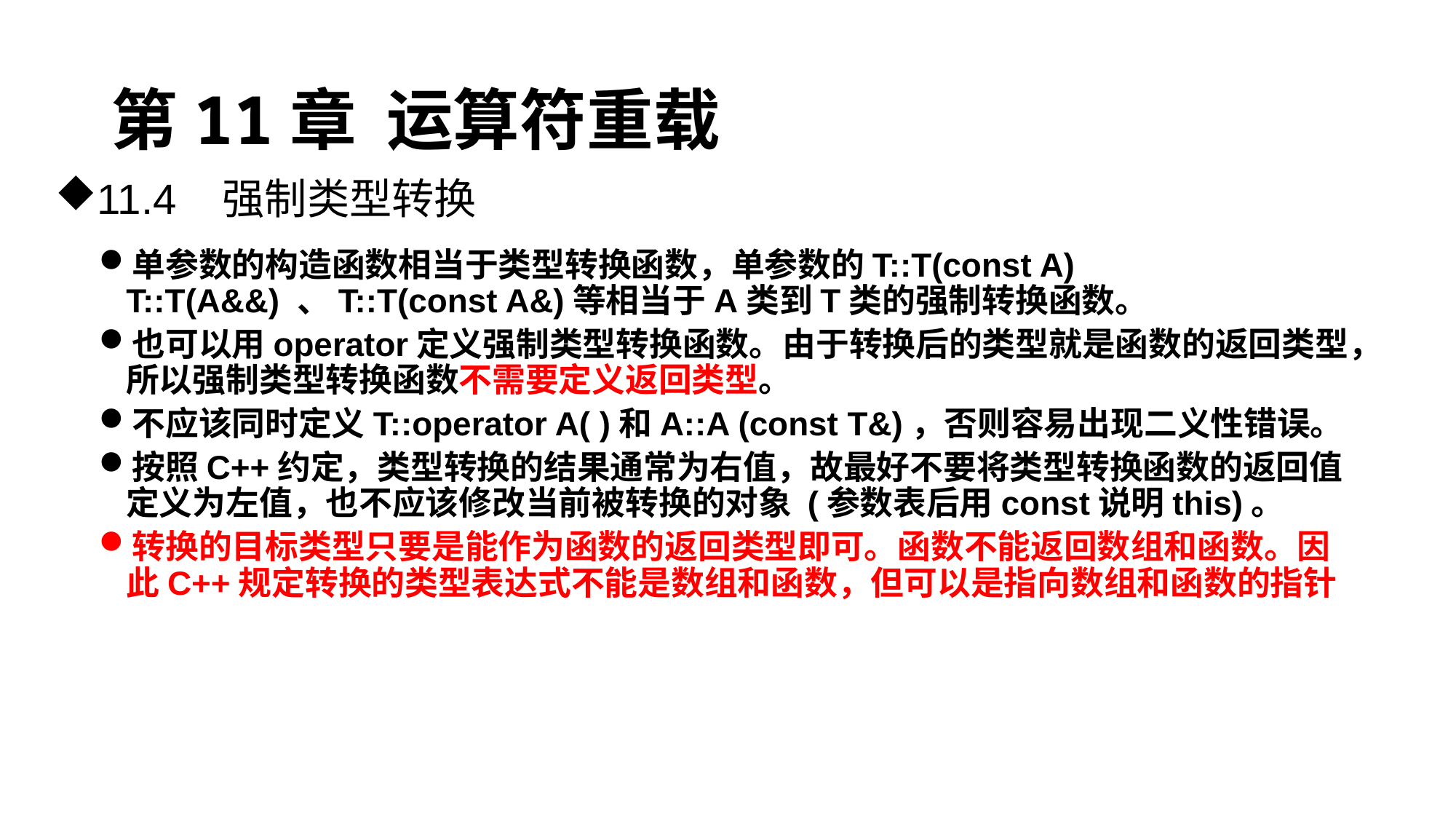

# 第11章  运算符重载
11.4   强制类型转换

单参数的构造函数相当于类型转换函数，单参数的T::T(const A) T::T(A&&) 、T::T(const A&)等相当于A类到T类的强制转换函数。
也可以用operator定义强制类型转换函数。由于转换后的类型就是函数的返回类型，所以强制类型转换函数不需要定义返回类型。
不应该同时定义T::operator A( )和A::A (const T&)，否则容易出现二义性错误。
按照C++约定，类型转换的结果通常为右值，故最好不要将类型转换函数的返回值定义为左值，也不应该修改当前被转换的对象 (参数表后用const说明this)。
转换的目标类型只要是能作为函数的返回类型即可。函数不能返回数组和函数。因此C++规定转换的类型表达式不能是数组和函数，但可以是指向数组和函数的指针